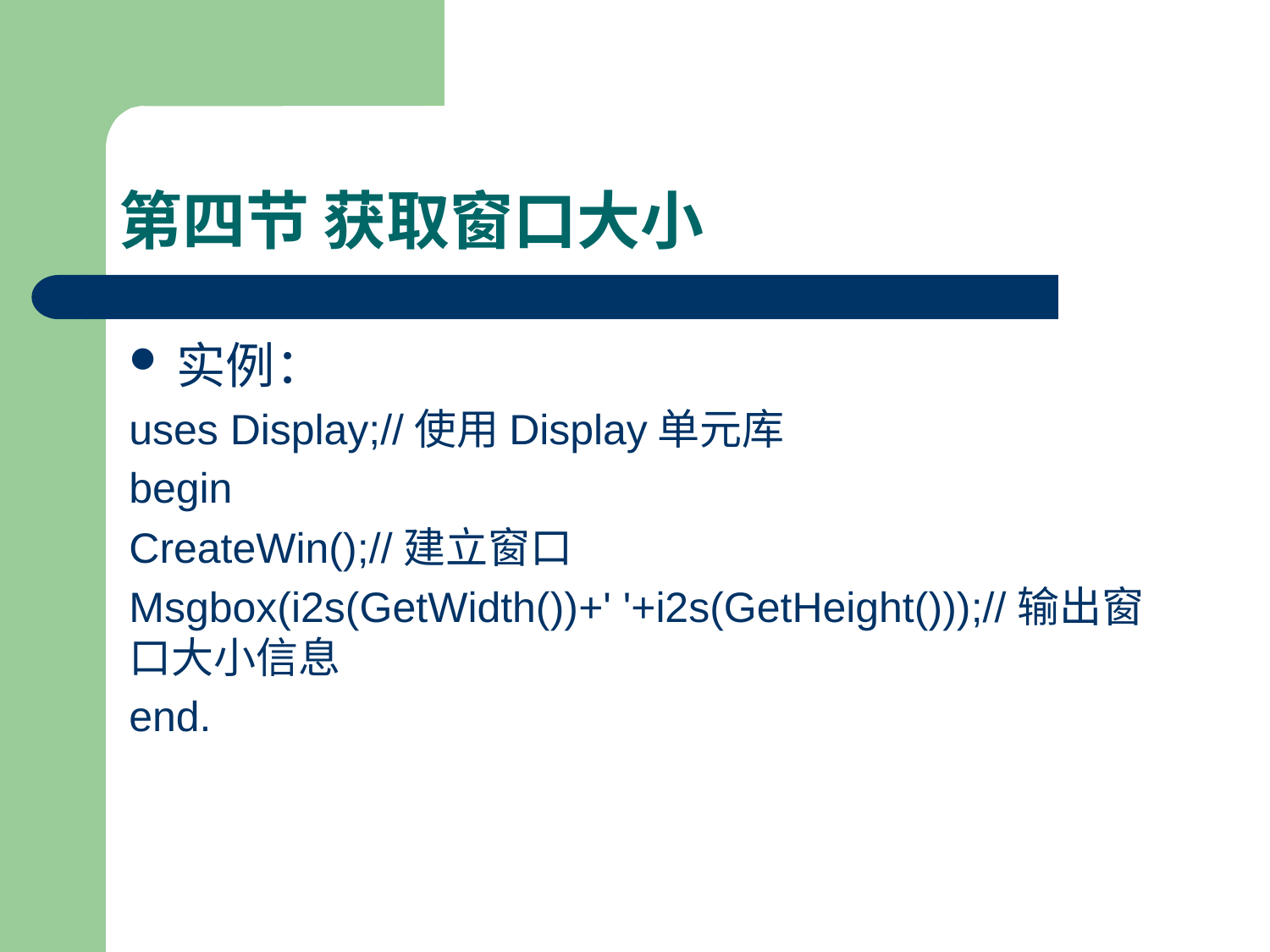

# 第四节 获取窗口大小
实例：
uses Display;//使用Display单元库
begin
CreateWin();//建立窗口
Msgbox(i2s(GetWidth())+' '+i2s(GetHeight()));//输出窗口大小信息
end.